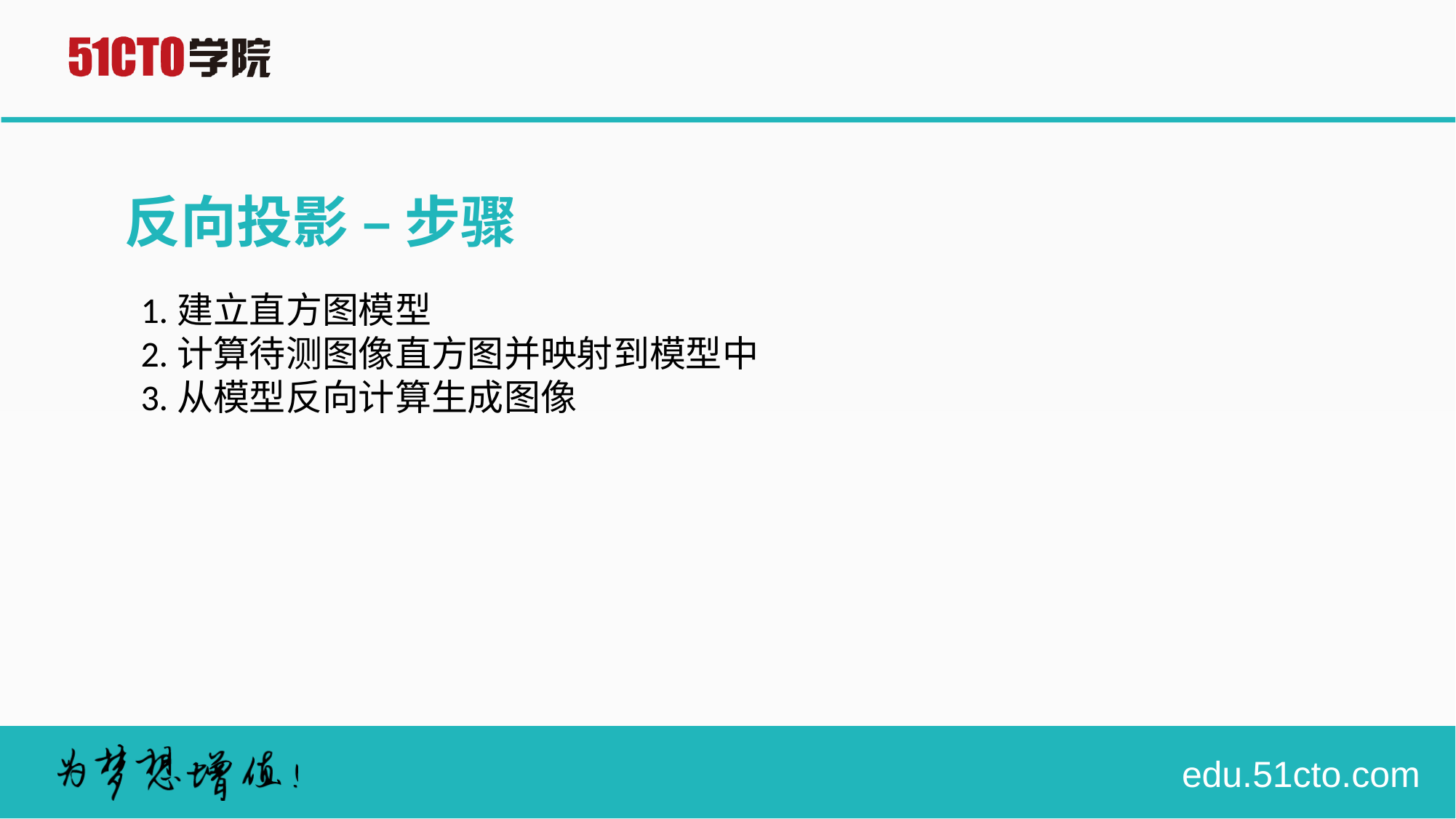

# 反向投影 – 步骤
1.建立直方图模型
2.计算待测图像直方图并映射到模型中
3.从模型反向计算生成图像